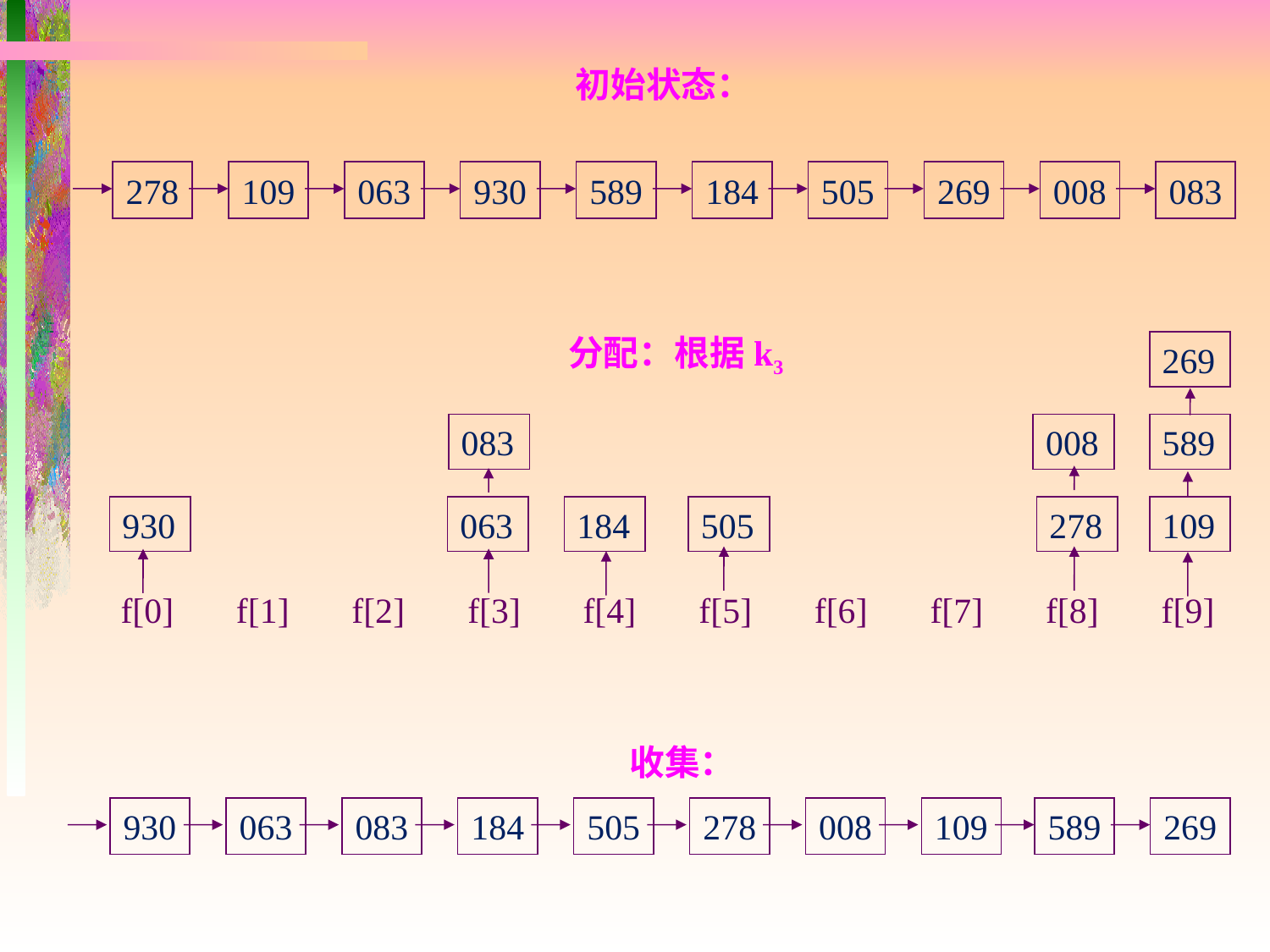

初始状态：
278

109

063

930

589

184

505

269

008

083

分配：根据k3
269

008

589

083

930

184

063

505

278

109

f[0]
f[1]
f[2]
f[3]
f[4]
f[5]
f[6]
f[7]
f[8]
f[9]
收集：
930

063

083

184

505

278

008

109

589

269